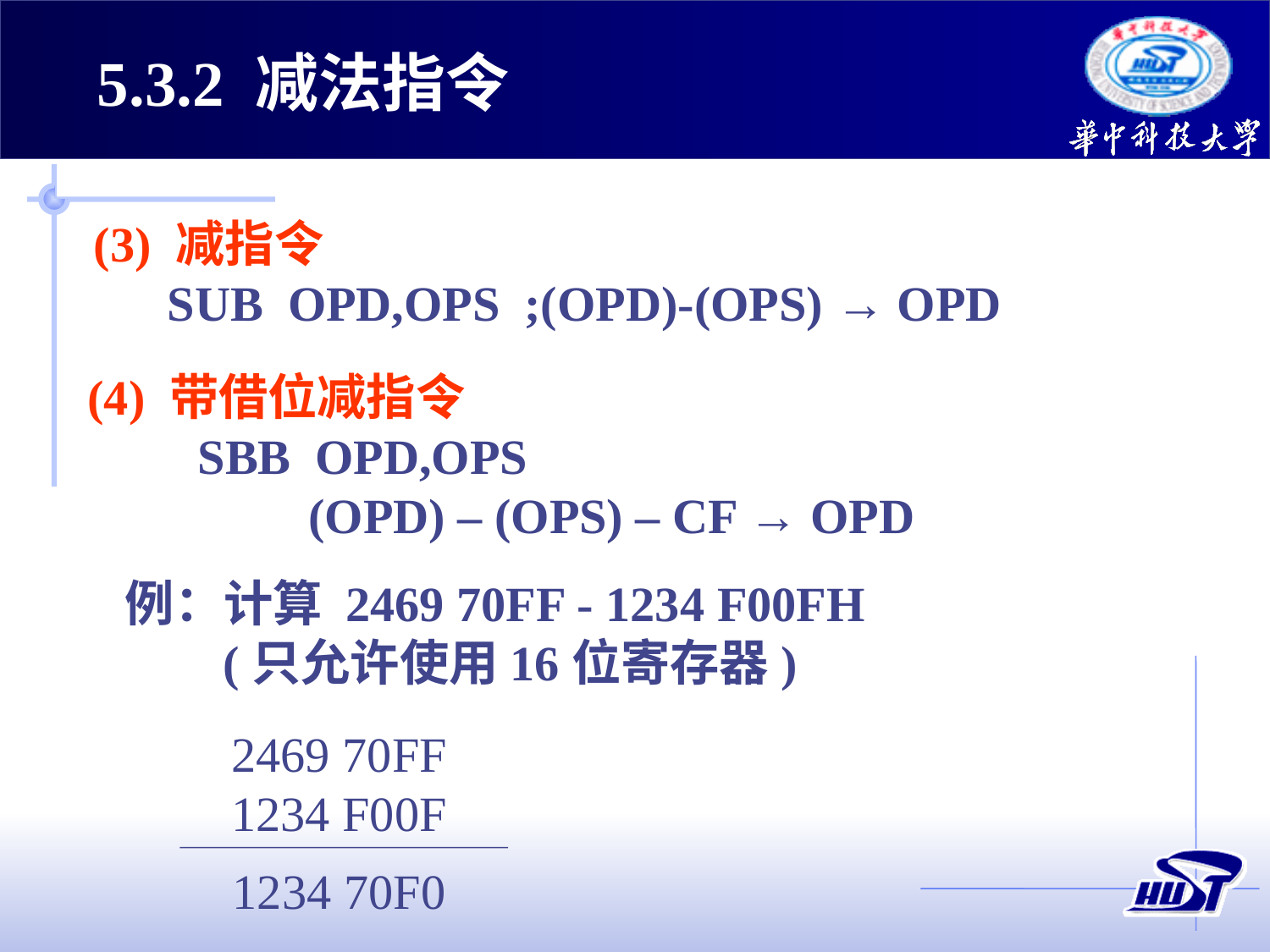

5.3.2 减法指令
(3) 减指令
      SUB  OPD,OPS  ;(OPD)-(OPS) → OPD
(4) 带借位减指令
         SBB  OPD,OPS
                  (OPD) – (OPS) – CF → OPD
例：计算 2469 70FF - 1234 F00FH
        (只允许使用16位寄存器)
2469 70FF
1234 F00F

1234 70F0